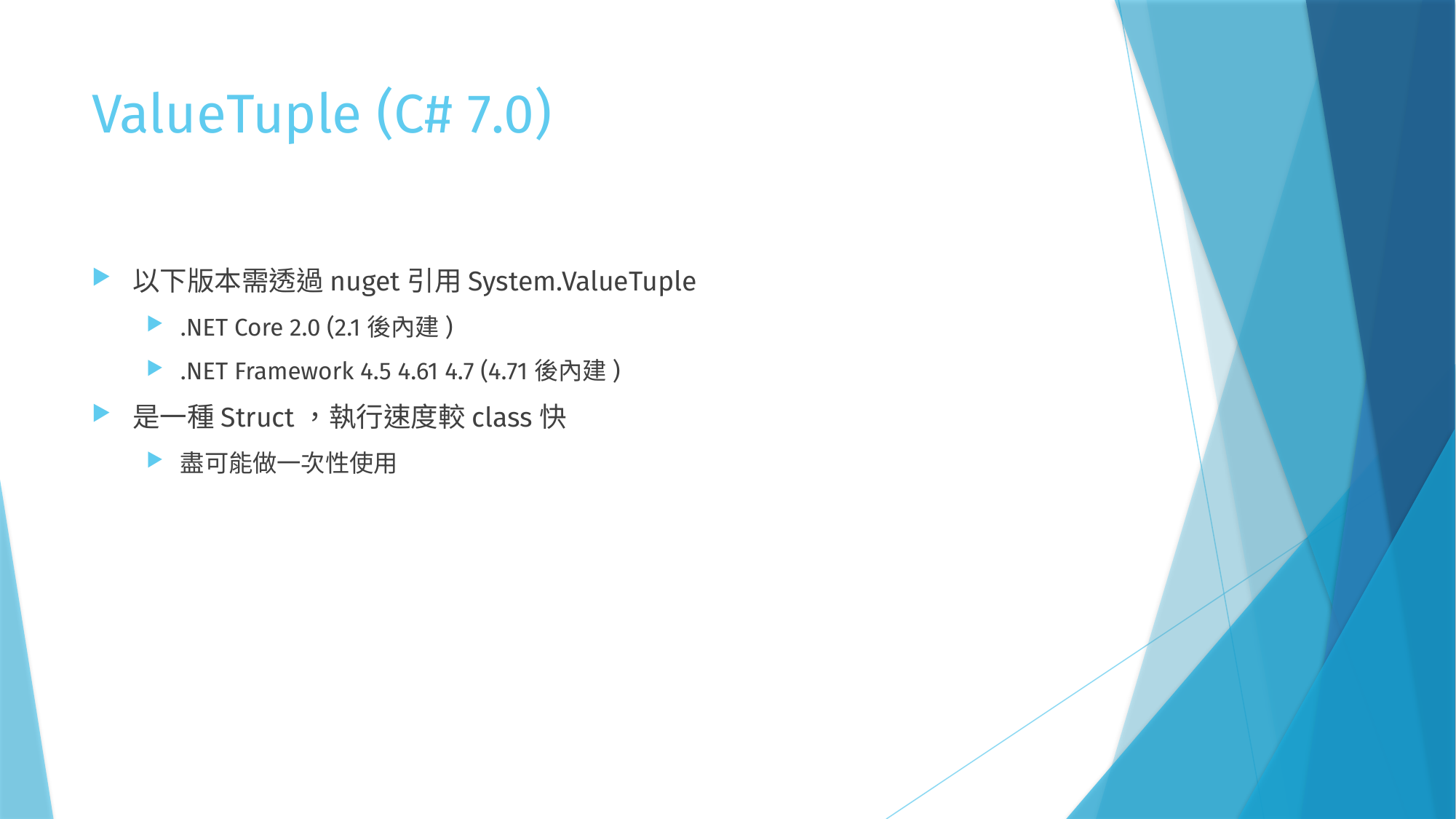

# ValueTuple (C# 7.0)
以下版本需透過nuget引用System.ValueTuple
.NET Core 2.0 (2.1後內建)
.NET Framework 4.5 4.61 4.7 (4.71後內建)
是一種Struct，執行速度較class快
盡可能做一次性使用